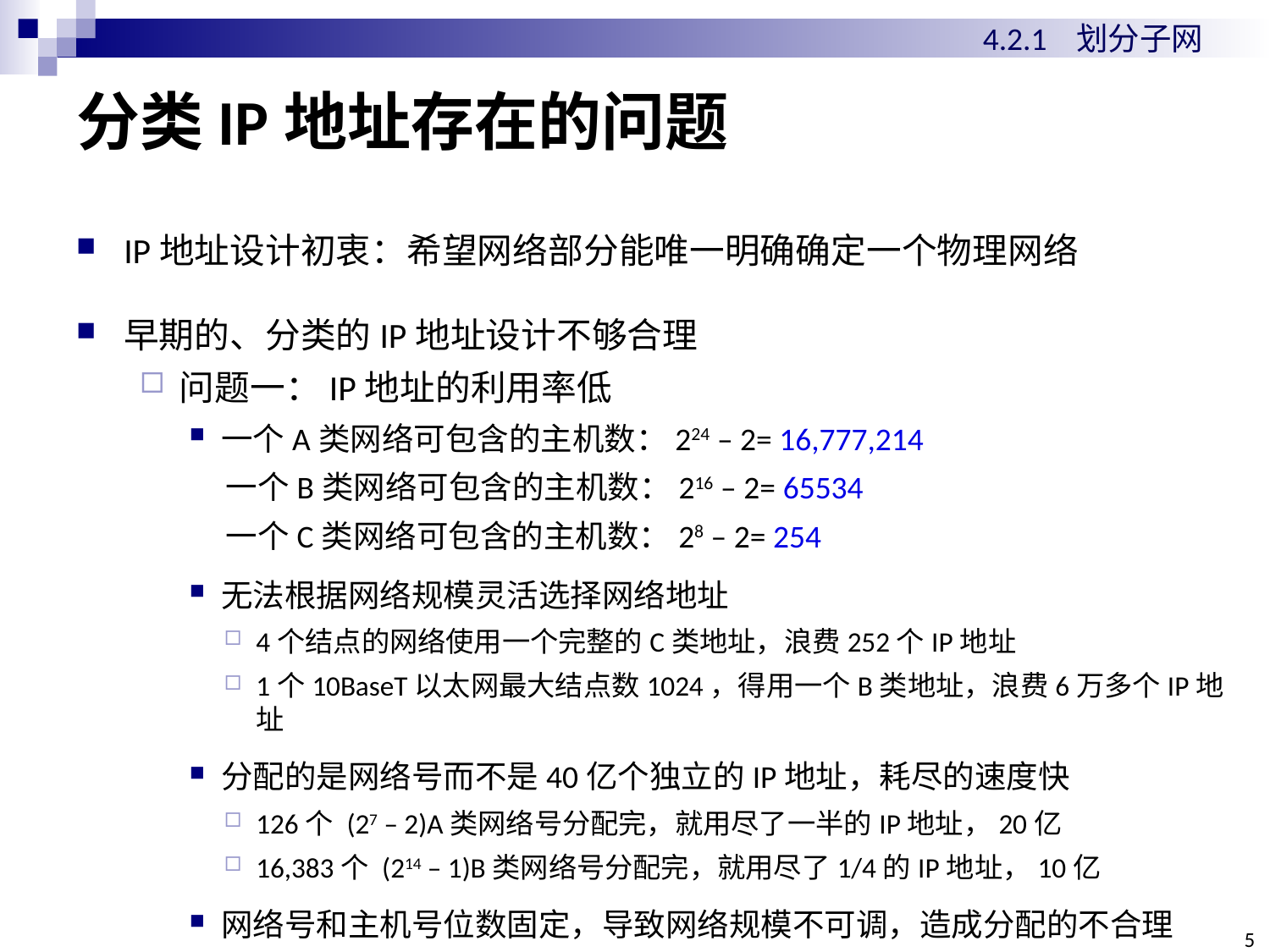

4.2.1   划分子网
# 分类IP地址存在的问题
IP地址设计初衷：希望网络部分能唯一明确确定一个物理网络
早期的、分类的IP地址设计不够合理
问题一：IP地址的利用率低
一个A类网络可包含的主机数：224 – 2= 16,777,214
    一个B类网络可包含的主机数：216 – 2= 65534
    一个C类网络可包含的主机数：28 – 2= 254
无法根据网络规模灵活选择网络地址
4个结点的网络使用一个完整的C类地址，浪费252个IP地址
1个10BaseT以太网最大结点数1024，得用一个B类地址，浪费6万多个IP地址
分配的是网络号而不是40亿个独立的IP地址，耗尽的速度快
126个 (27 – 2)A类网络号分配完，就用尽了一半的IP地址，20亿
16,383个 (214 – 1)B类网络号分配完，就用尽了1/4的IP地址，10亿
网络号和主机号位数固定，导致网络规模不可调，造成分配的不合理
5